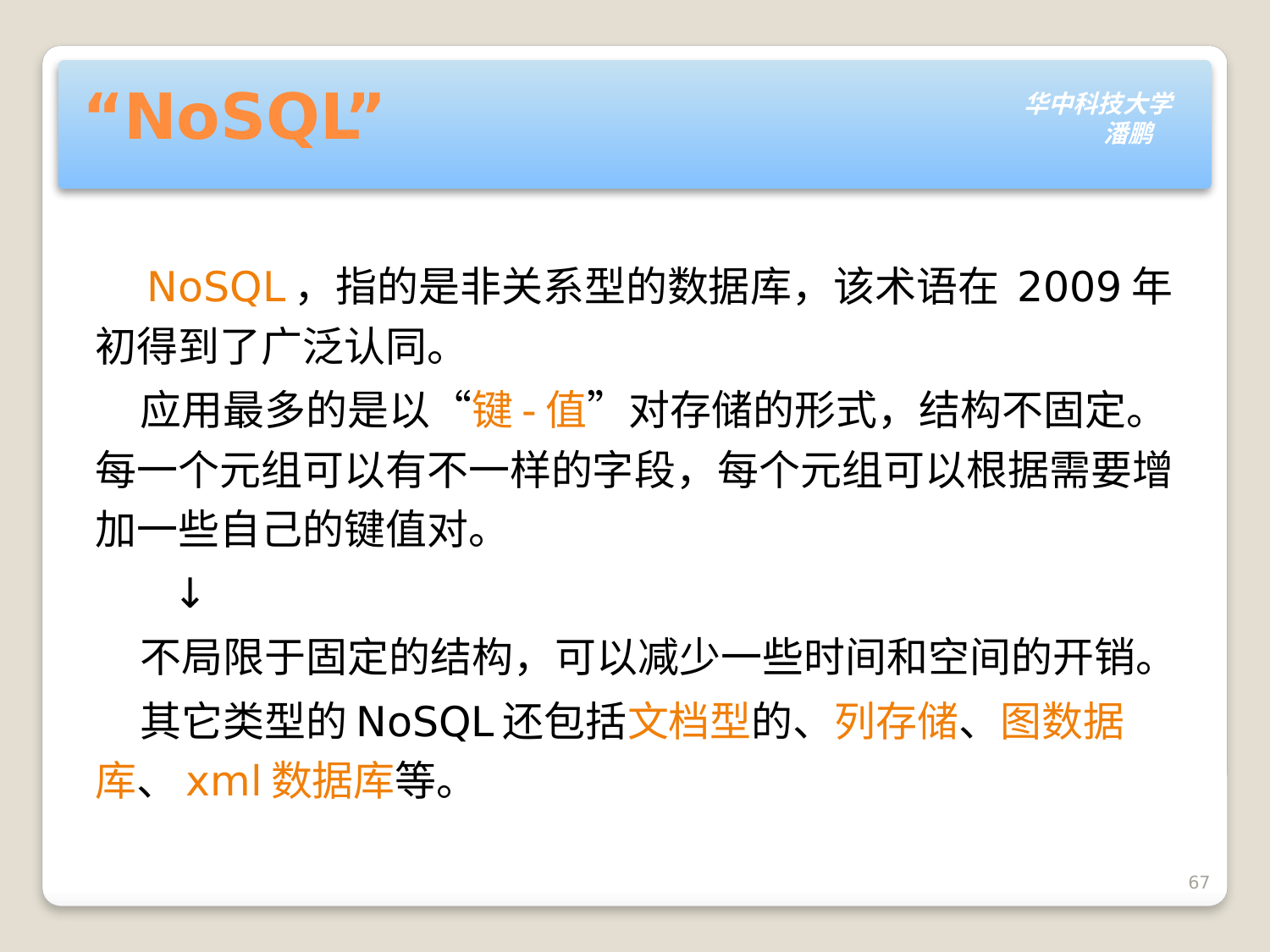

# “NoSQL”
    NoSQL，指的是非关系型的数据库，该术语在 2009年初得到了广泛认同。
    应用最多的是以“键-值”对存储的形式，结构不固定。每一个元组可以有不一样的字段，每个元组可以根据需要增加一些自己的键值对。
      ↓
    不局限于固定的结构，可以减少一些时间和空间的开销。
    其它类型的NoSQL还包括文档型的、列存储、图数据库、xml数据库等。
67